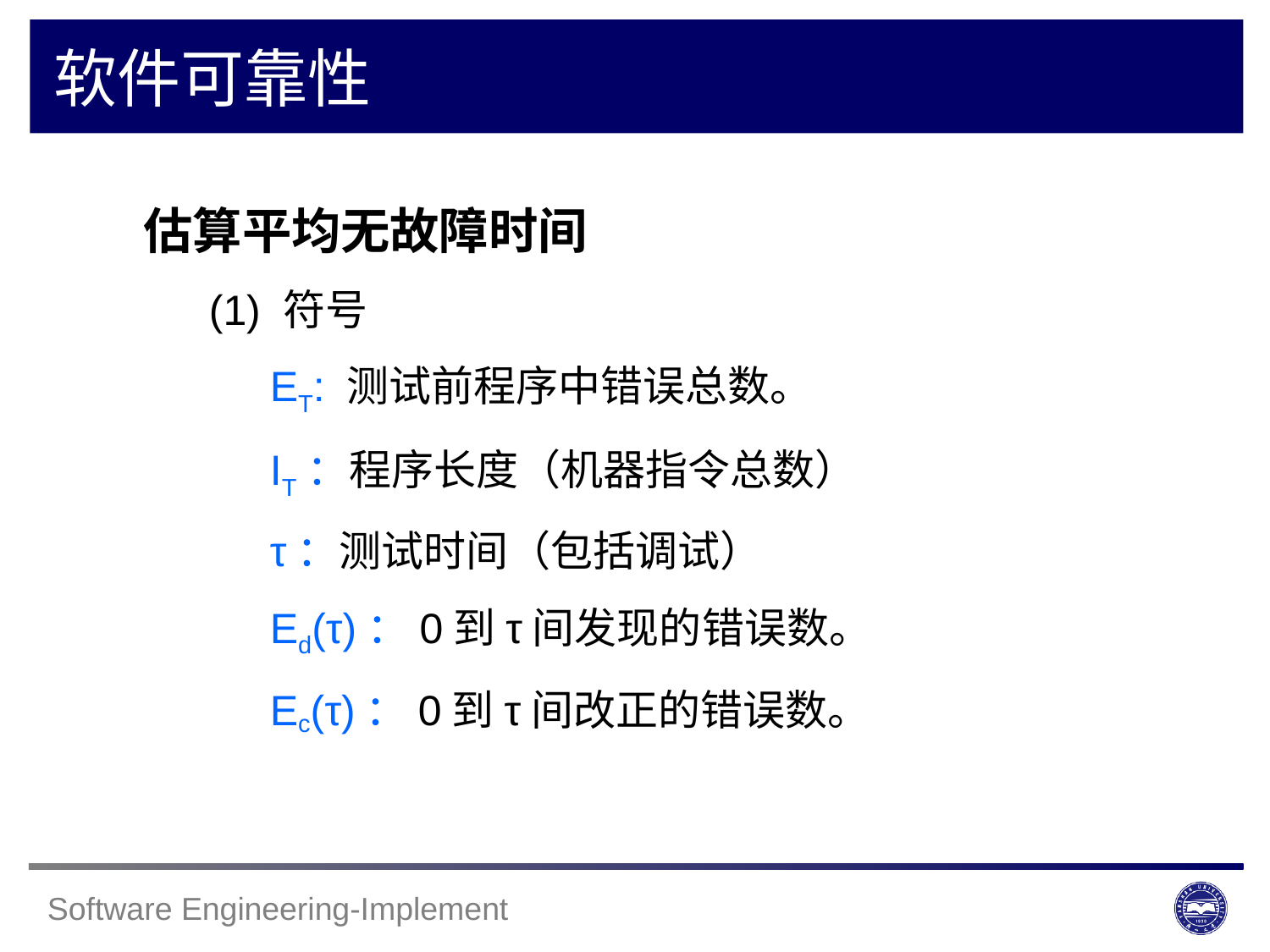

软件可靠性
估算平均无故障时间
(1) 符号
ET: 测试前程序中错误总数。
IT：程序长度（机器指令总数）
τ：测试时间（包括调试）
Ed(τ)：0到τ间发现的错误数。
Ec(τ)：0到τ间改正的错误数。